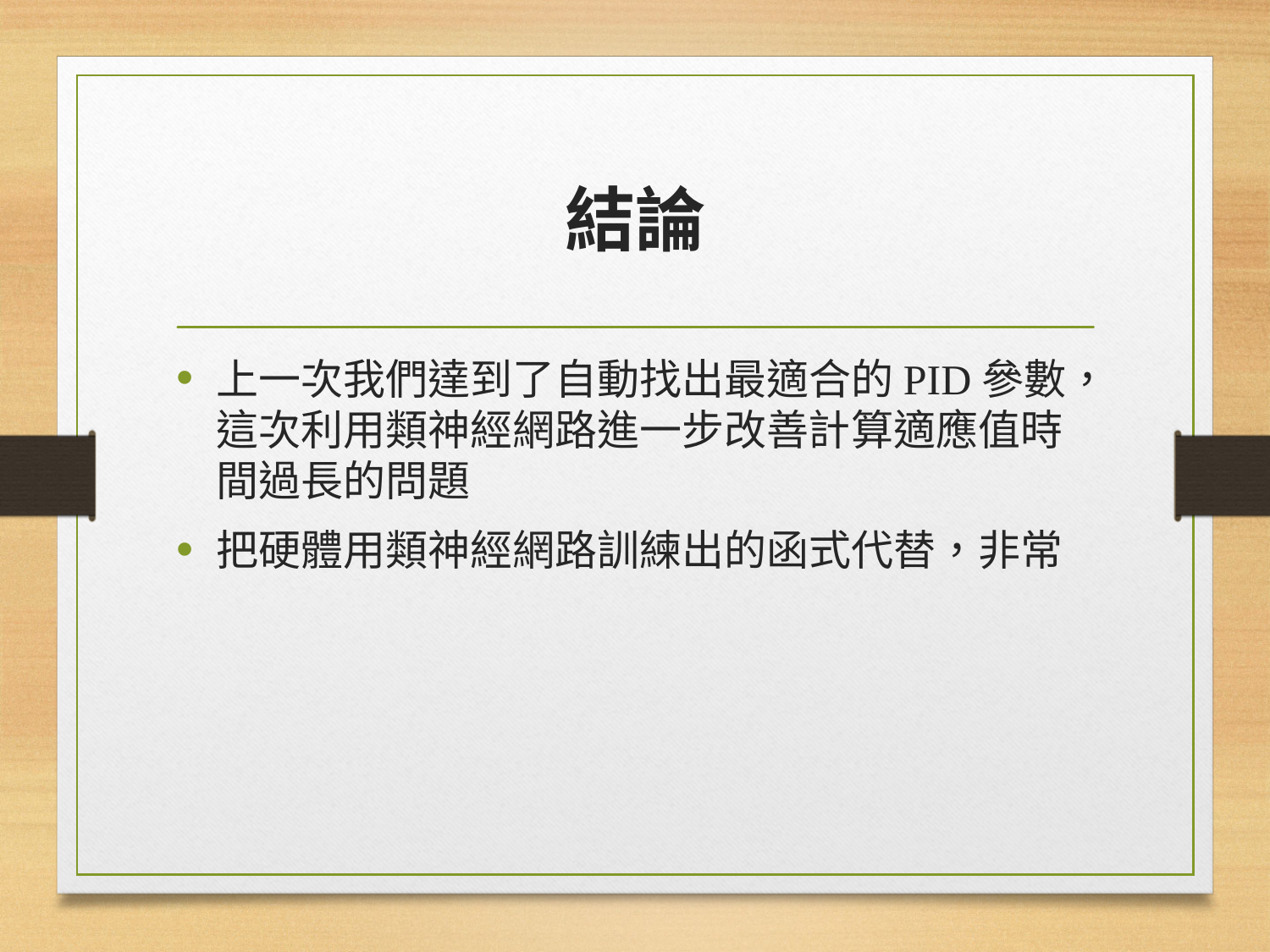

# 結論
上一次我們達到了自動找出最適合的PID參數，這次利用類神經網路進一步改善計算適應值時間過長的問題
把硬體用類神經網路訓練出的函式代替，非常